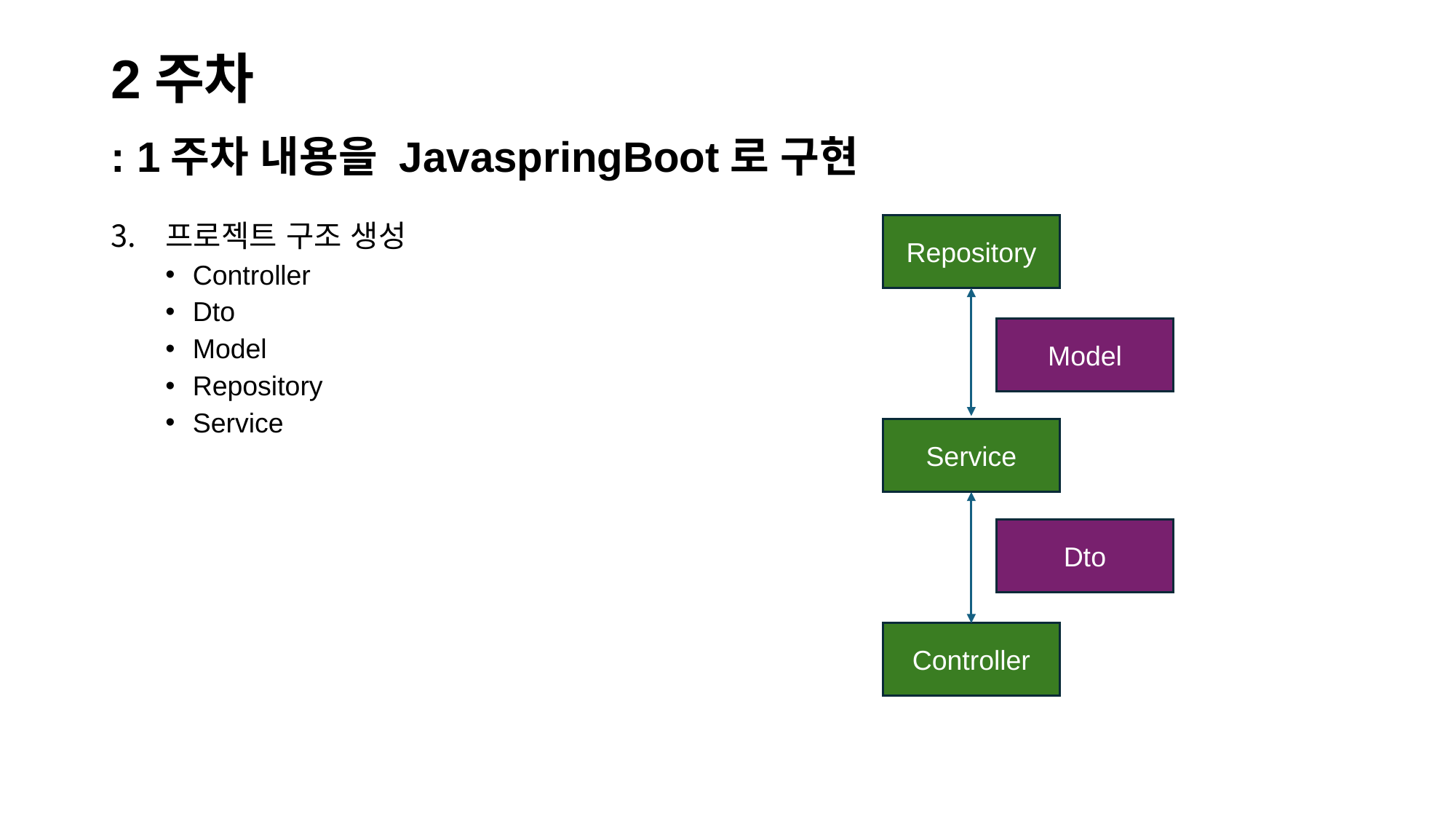

# 2주차
: 1주차 내용을 JavaspringBoot로 구현
프로젝트 구조 생성
Controller
Dto
Model
Repository
Service
Repository
Model
Service
Dto
Controller